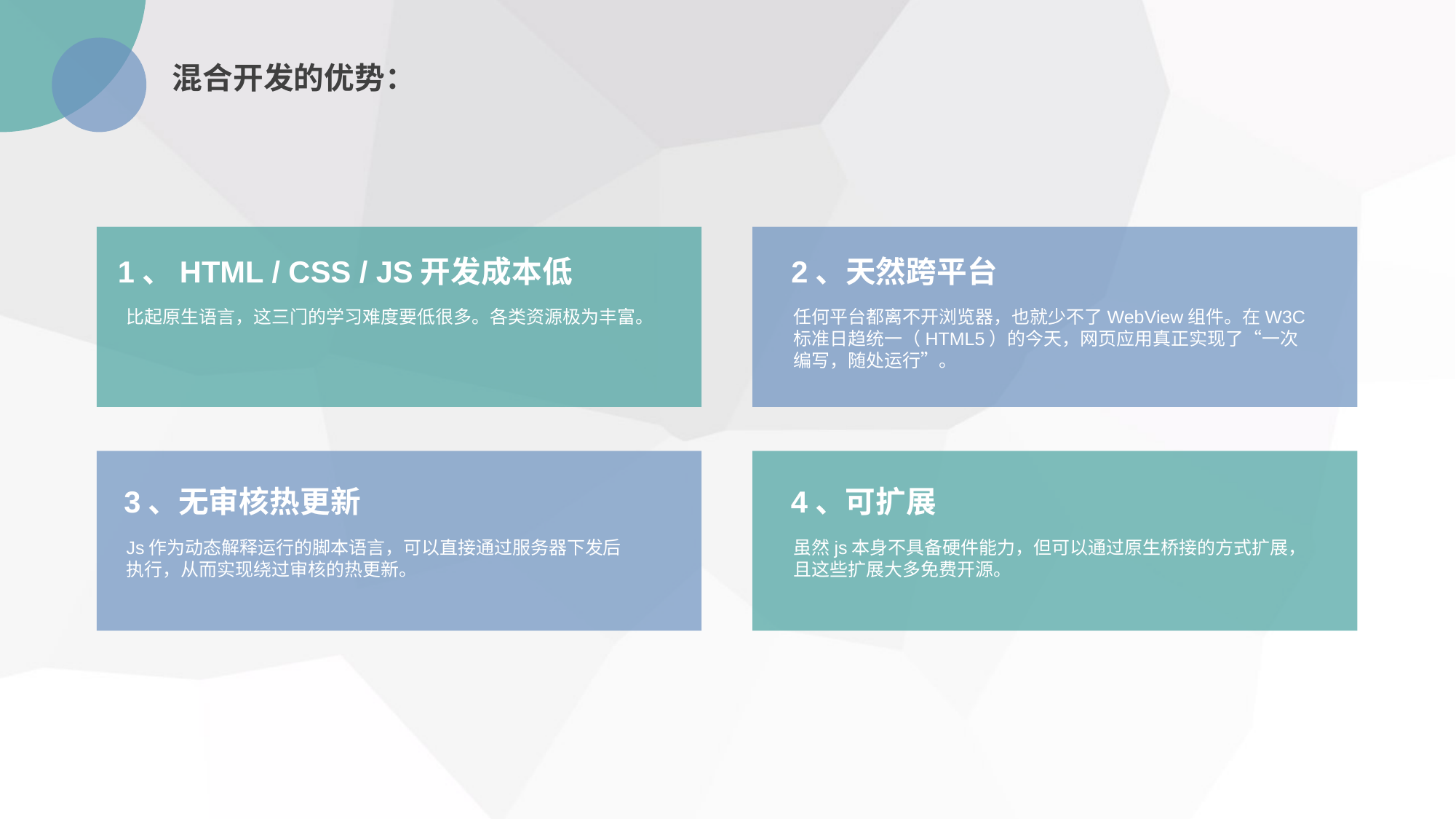

混合开发的优势：

1、HTML / CSS / JS开发成本低
2、天然跨平台
比起原生语言，这三门的学习难度要低很多。各类资源极为丰富。
任何平台都离不开浏览器，也就少不了WebView组件。在W3C标准日趋统一（HTML5）的今天，网页应用真正实现了“一次编写，随处运行”。

3、无审核热更新
4、可扩展
Js作为动态解释运行的脚本语言，可以直接通过服务器下发后执行，从而实现绕过审核的热更新。
虽然js本身不具备硬件能力，但可以通过原生桥接的方式扩展，且这些扩展大多免费开源。